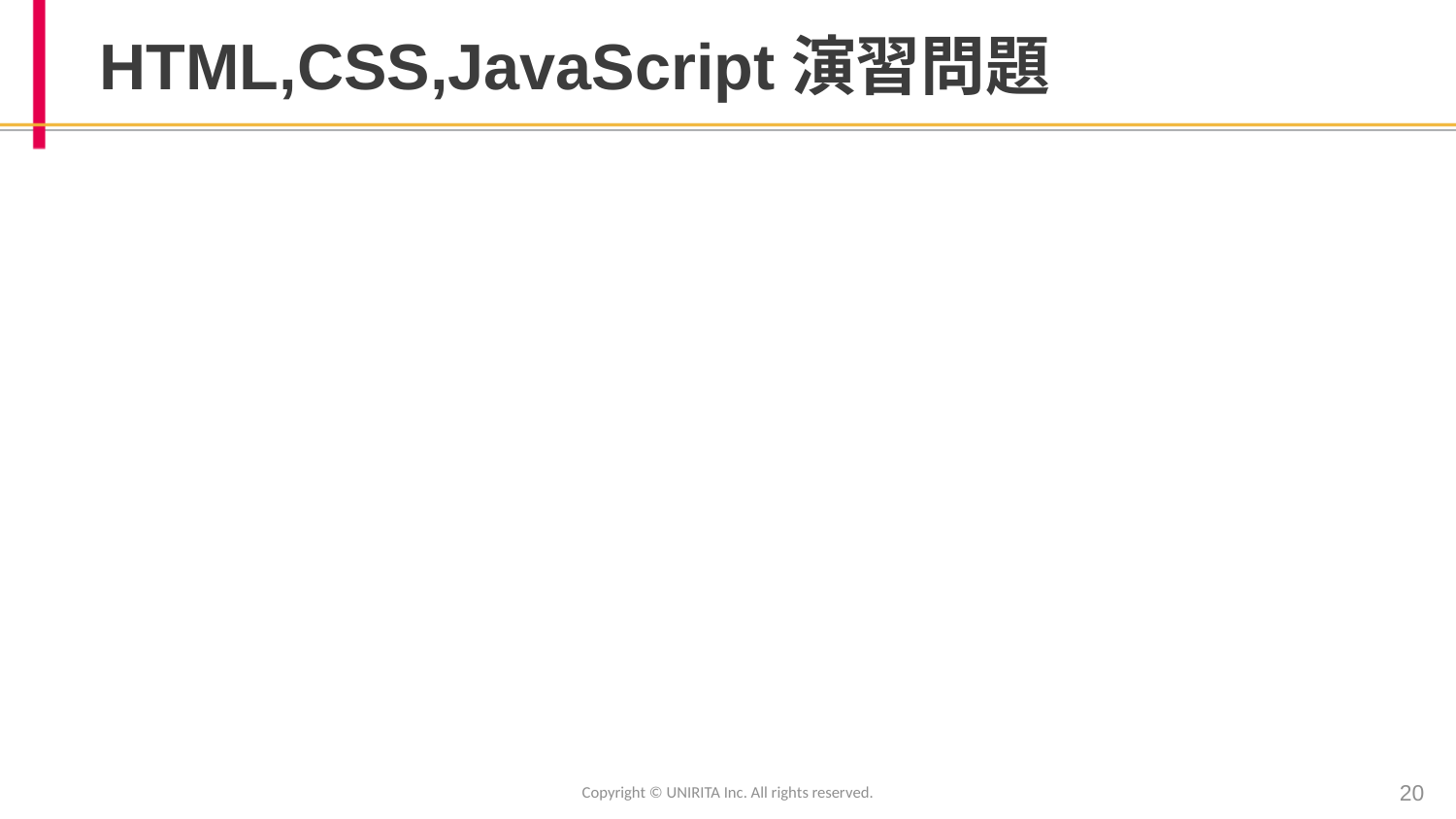

# HTML,CSS,JavaScript演習問題
Copyright © UNIRITA Inc. All rights reserved.
20